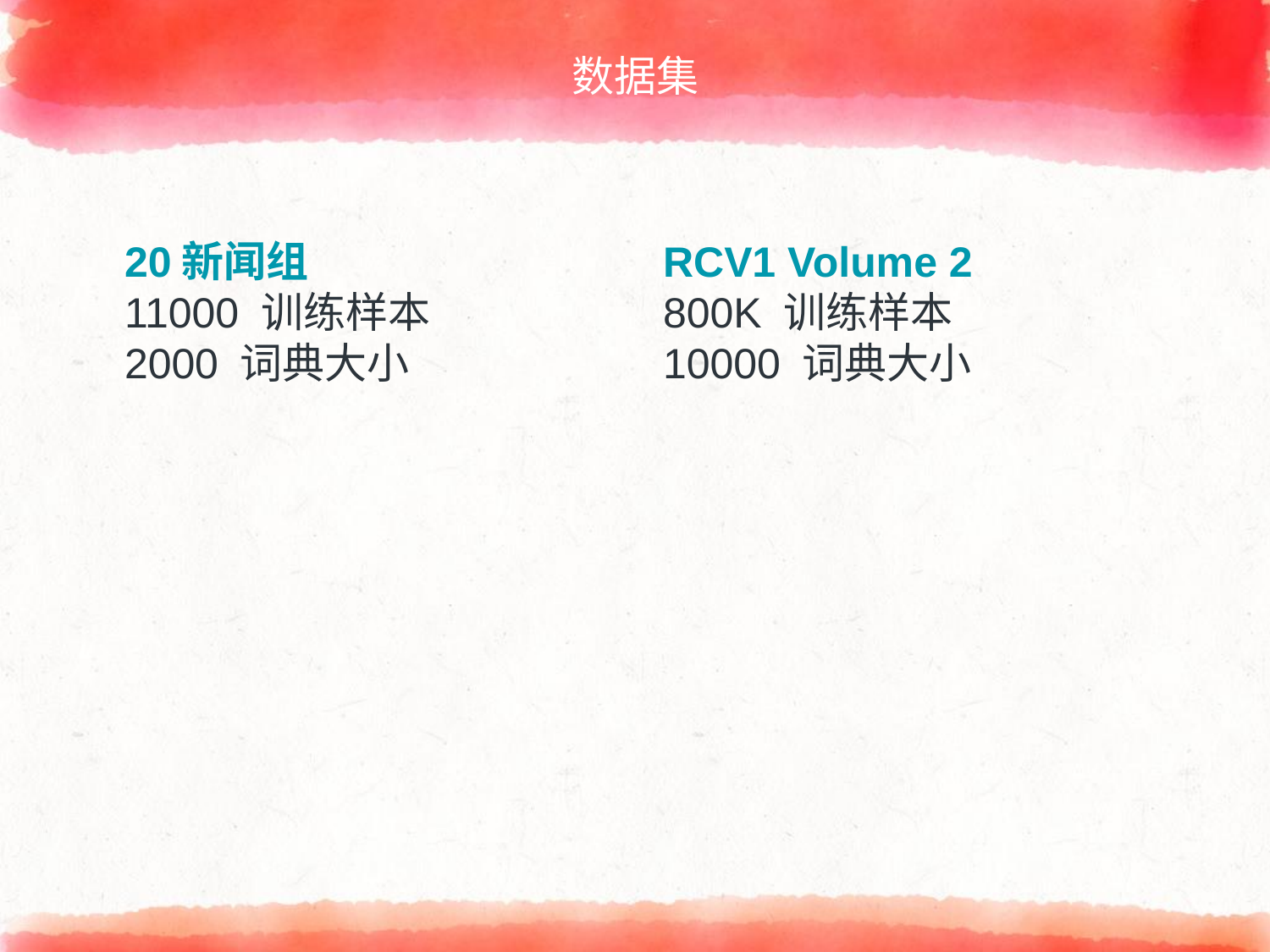

# 数据集
20新闻组
11000 训练样本
2000 词典大小
RCV1 Volume 2
800K 训练样本
10000 词典大小